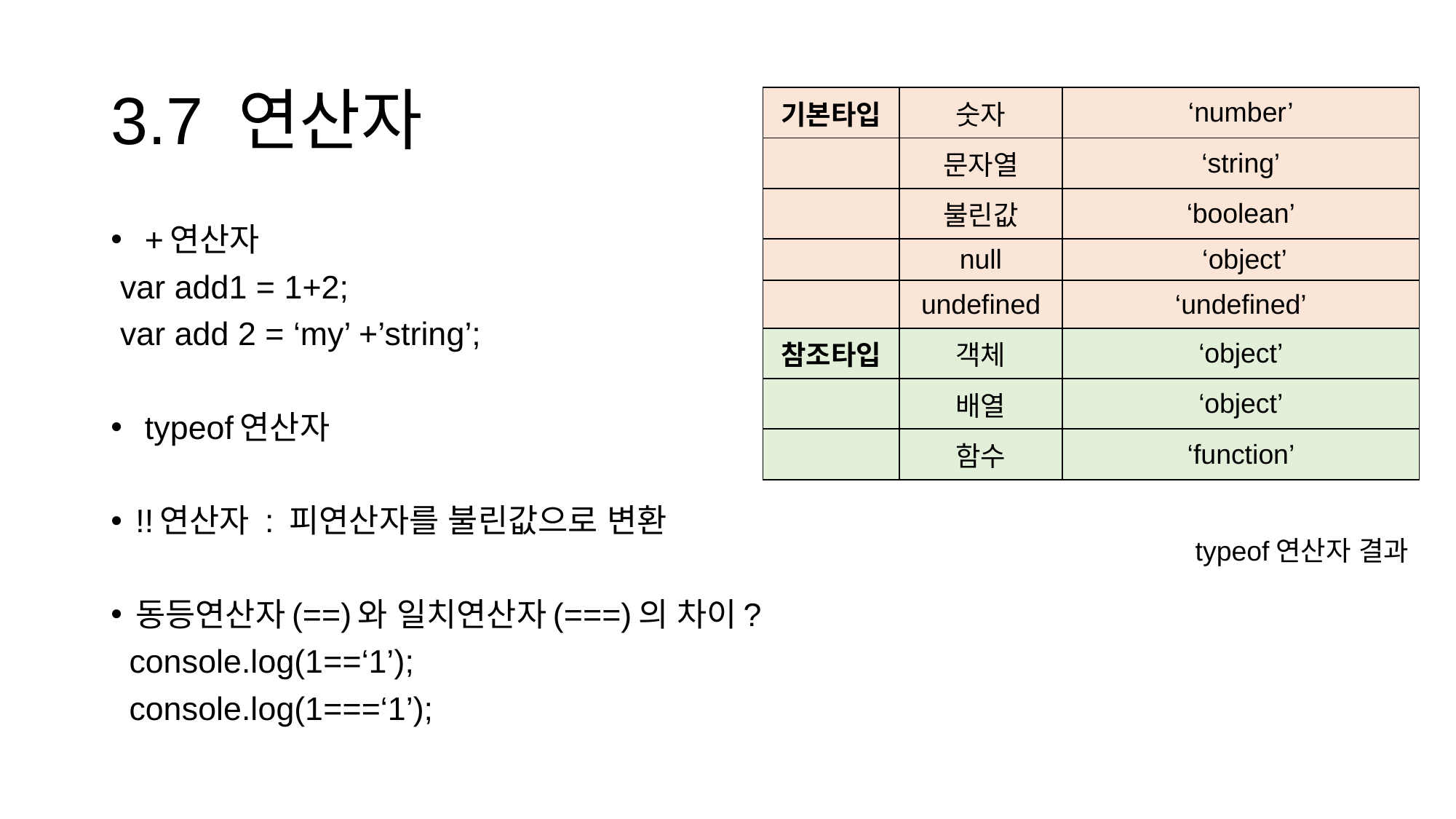

# 3.7 연산자
| 기본타입 | 숫자 | ‘number’ |
| --- | --- | --- |
|  | 문자열 | ‘string’ |
|  | 불린값 | ‘boolean’ |
|  | null | ‘object’ |
|  | undefined | ‘undefined’ |
| 참조타입 | 객체 | ‘object’ |
|  | 배열 | ‘object’ |
|  | 함수 | ‘function’ |
 +연산자
 var add1 = 1+2;
 var add 2 = ‘my’ +’string’;

 typeof연산자

!!연산자 : 피연산자를 불린값으로 변환

동등연산자(==)와 일치연산자(===)의 차이?
  console.log(1==‘1’);
  console.log(1===‘1’);

typeof연산자 결과